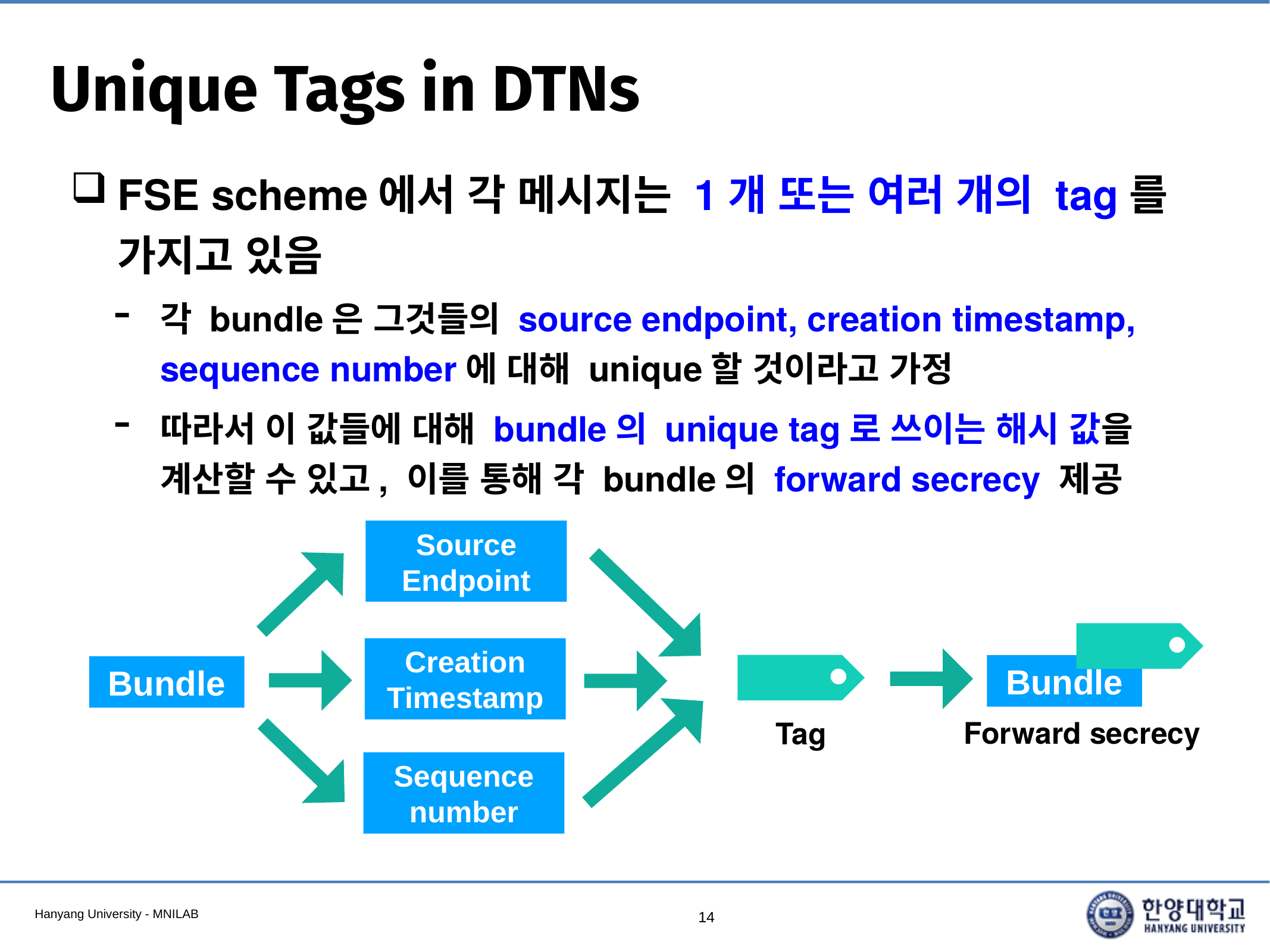

# Unique Tags in DTNs
FSE scheme에서 각 메시지는 1개 또는 여러 개의 tag를 가지고 있음
각 bundle은 그것들의 source endpoint, creation timestamp, sequence number에 대해 unique할 것이라고 가정
따라서 이 값들에 대해 bundle의 unique tag로 쓰이는 해시 값을 계산할 수 있고, 이를 통해 각 bundle의 forward secrecy 제공
Source
Endpoint

Creation
Timestamp

Bundle
Bundle
Forward secrecy
Tag

Sequence
number
14